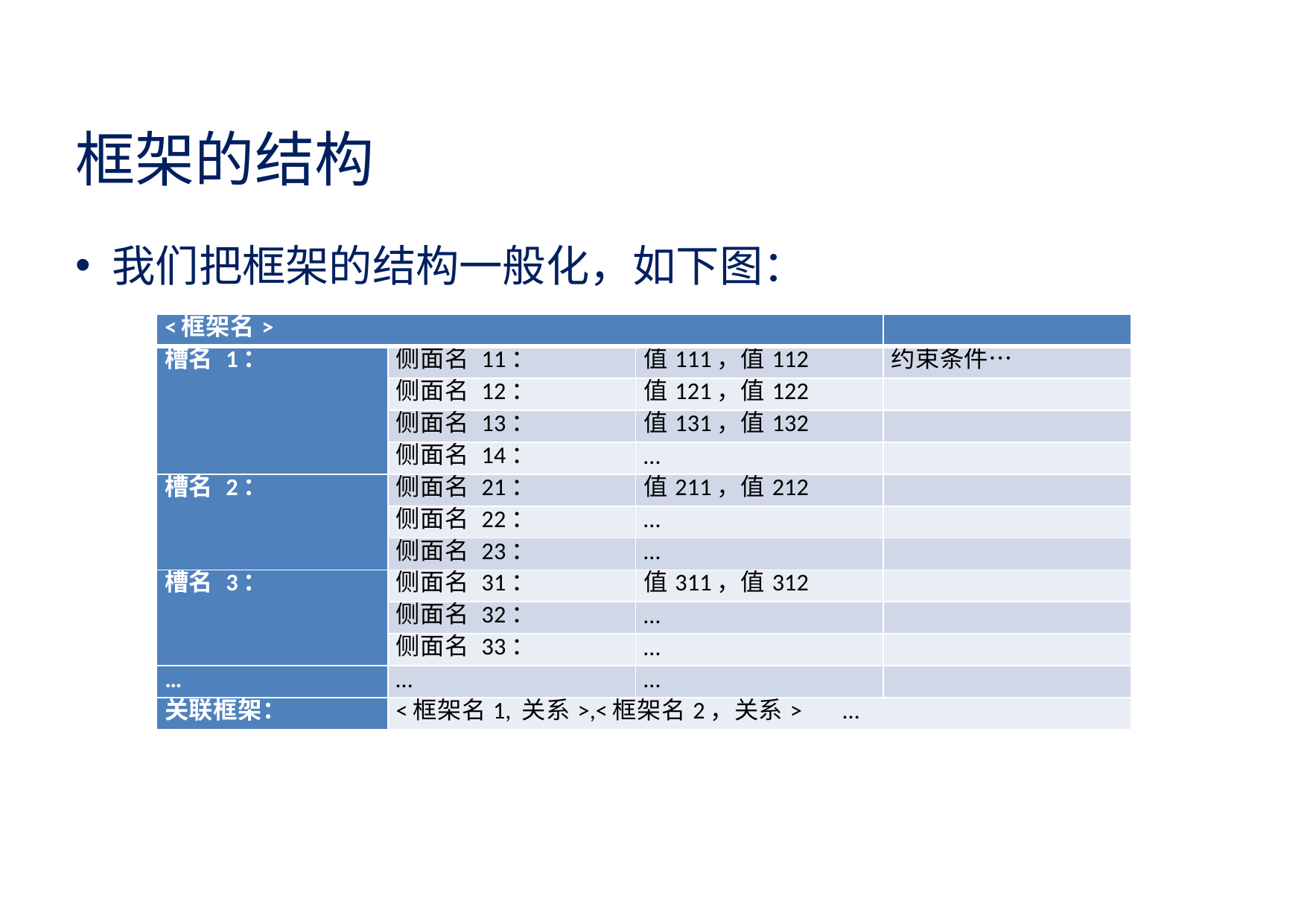

# 框架的结构
我们把框架的结构一般化，如下图：
| <框架名> |  |  |  |
| --- | --- | --- | --- |
| 槽名 1： | 侧面名 11： | 值111，值112 | 约束条件… |
|  | 侧面名 12： | 值121，值122 |  |
|  | 侧面名 13： | 值131，值132 |  |
|  | 侧面名 14： | … |  |
| 槽名 2： | 侧面名 21： | 值211，值212 |  |
|  | 侧面名 22： | … |  |
|  | 侧面名 23： | … |  |
| 槽名 3： | 侧面名 31： | 值311，值312 |  |
|  | 侧面名 32： | … |  |
|  | 侧面名 33： | … |  |
| … | … | … |  |
| 关联框架： | <框架名1, 关系>,<框架名2，关系> … |  |  |
67